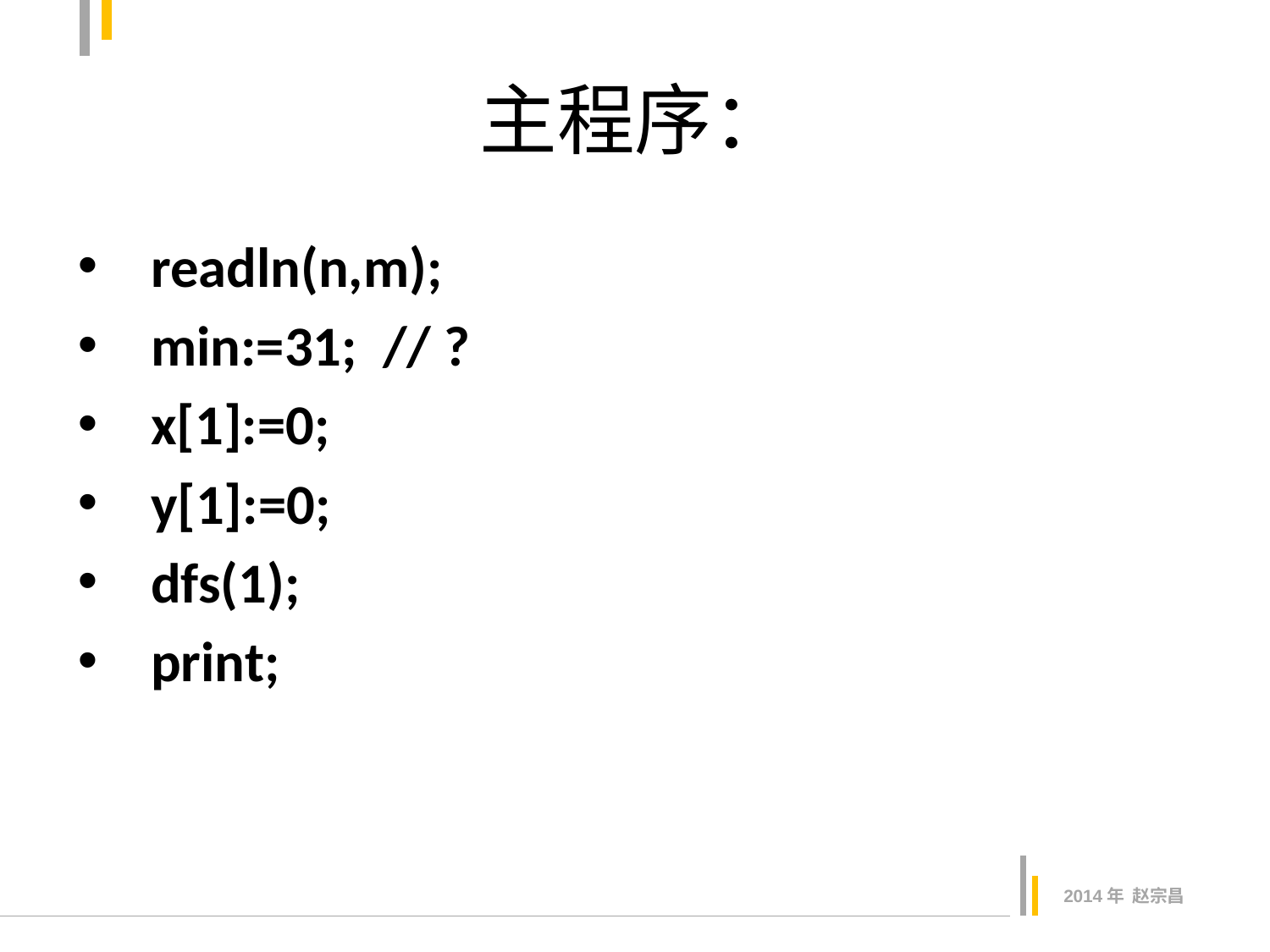

# 主程序：
  readln(n,m);
  min:=31;  // ?
  x[1]:=0;
  y[1]:=0;
  dfs(1);
  print;